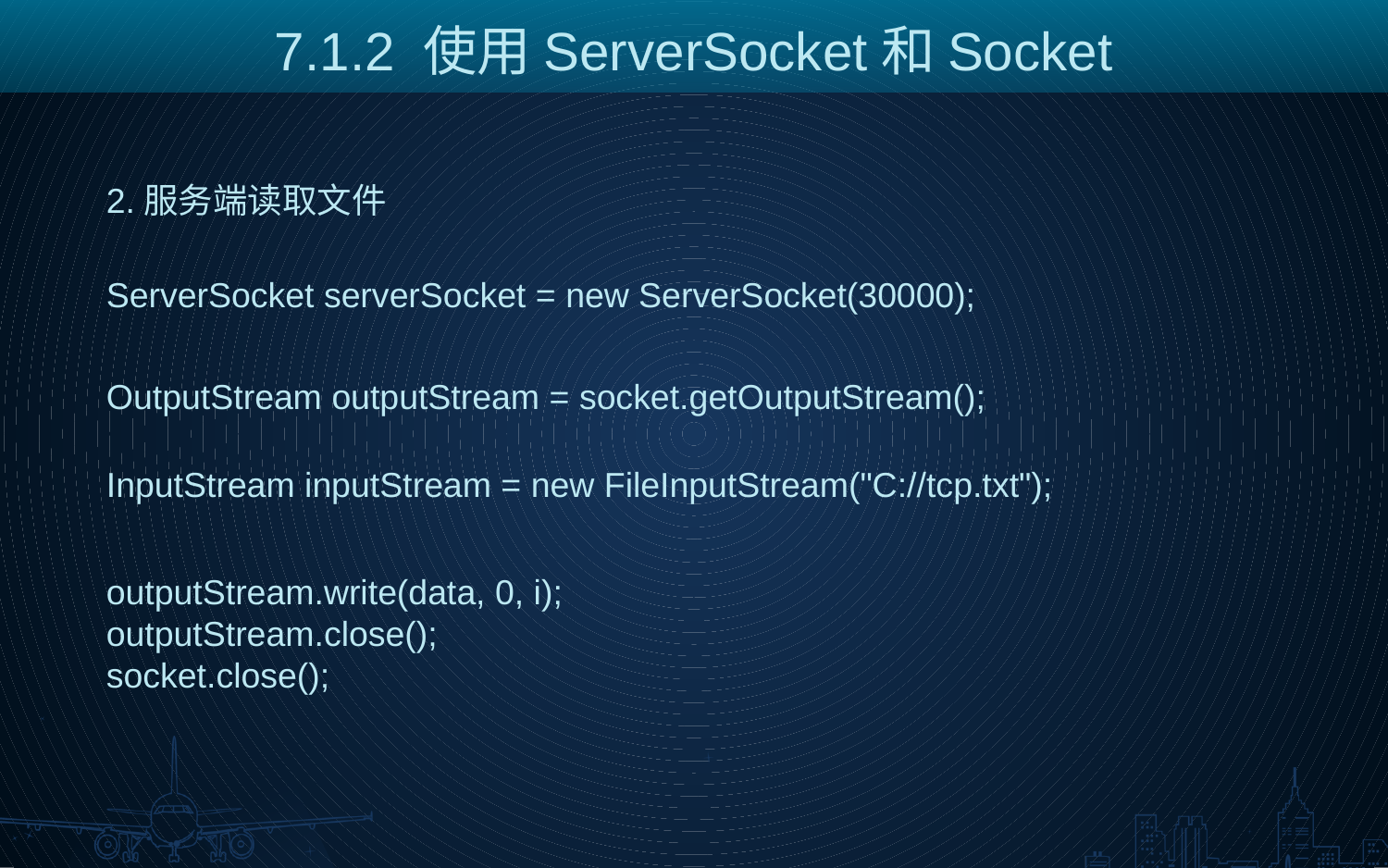

7.1.2 使用ServerSocket和Socket
2.服务端读取文件
ServerSocket serverSocket = new ServerSocket(30000);

OutputStream outputStream = socket.getOutputStream();
InputStream inputStream = new FileInputStream("C://tcp.txt");
outputStream.write(data, 0, i);
outputStream.close();
socket.close();